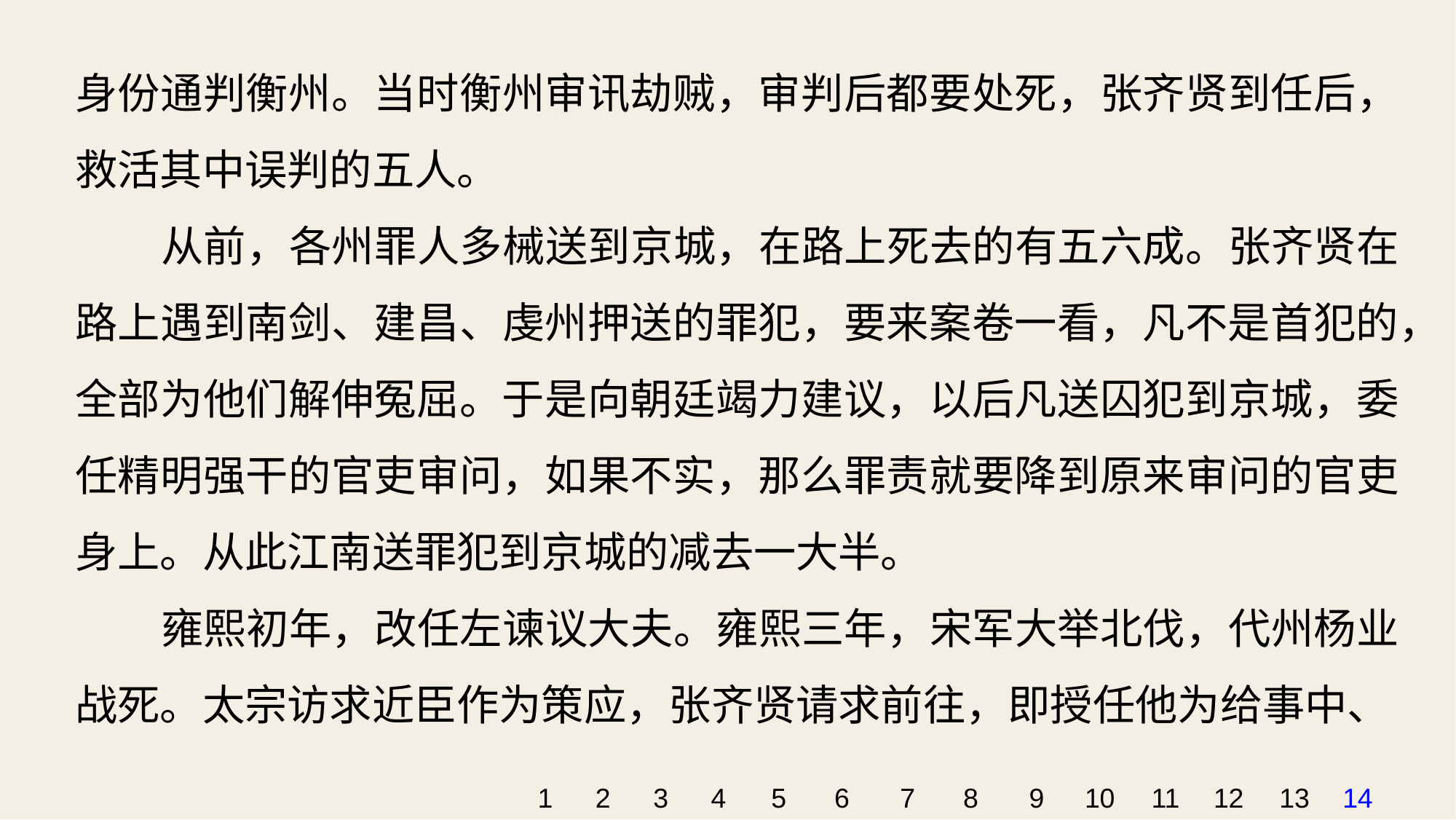

身份通判衡州。当时衡州审讯劫贼，审判后都要处死，张齐贤到任后，救活其中误判的五人。
从前，各州罪人多械送到京城，在路上死去的有五六成。张齐贤在路上遇到南剑、建昌、虔州押送的罪犯，要来案卷一看，凡不是首犯的，全部为他们解伸冤屈。于是向朝廷竭力建议，以后凡送囚犯到京城，委任精明强干的官吏审问，如果不实，那么罪责就要降到原来审问的官吏身上。从此江南送罪犯到京城的减去一大半。
雍熙初年，改任左谏议大夫。雍熙三年，宋军大举北伐，代州杨业战死。太宗访求近臣作为策应，张齐贤请求前往，即授任他为给事中、
1
2
3
4
5
6
7
8
9
10
11
12
13
14